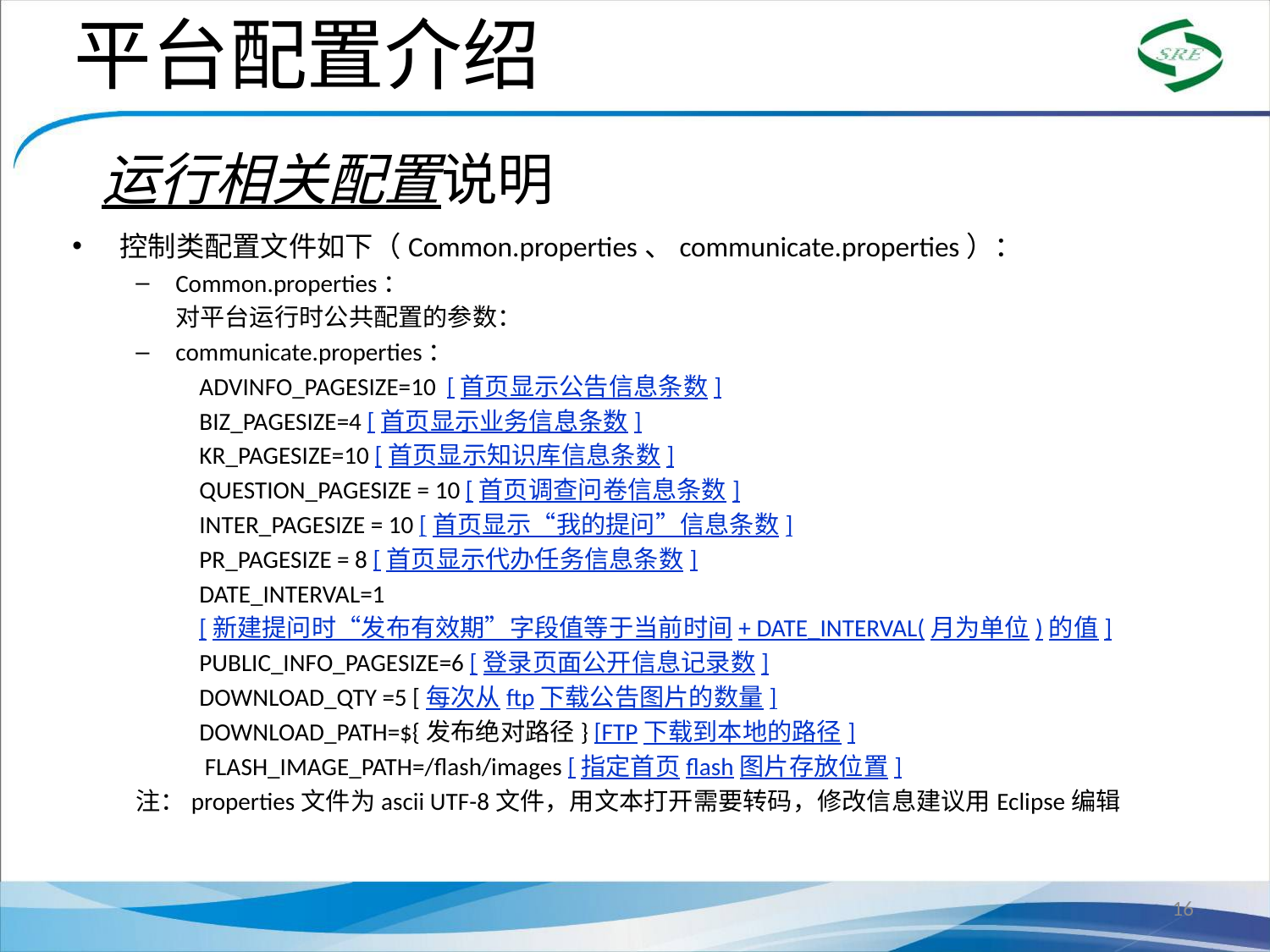

平台配置介绍
运行相关配置说明
控制类配置文件如下（Common.properties、communicate.properties）：
Common.properties：
	对平台运行时公共配置的参数：
communicate.properties：
ADVINFO_PAGESIZE=10  [首页显示公告信息条数]
BIZ_PAGESIZE=4 [首页显示业务信息条数]
KR_PAGESIZE=10 [首页显示知识库信息条数]
QUESTION_PAGESIZE = 10 [首页调查问卷信息条数]
INTER_PAGESIZE = 10 [首页显示“我的提问”信息条数]
PR_PAGESIZE = 8 [首页显示代办任务信息条数]
DATE_INTERVAL=1
[新建提问时“发布有效期”字段值等于当前时间+ DATE_INTERVAL(月为单位)的值]
PUBLIC_INFO_PAGESIZE=6 [登录页面公开信息记录数]
DOWNLOAD_QTY =5 [每次从ftp下载公告图片的数量]
DOWNLOAD_PATH=${发布绝对路径} [FTP下载到本地的路径]
 FLASH_IMAGE_PATH=/flash/images [指定首页flash图片存放位置]
注：properties文件为ascii UTF-8文件，用文本打开需要转码，修改信息建议用Eclipse编辑

16